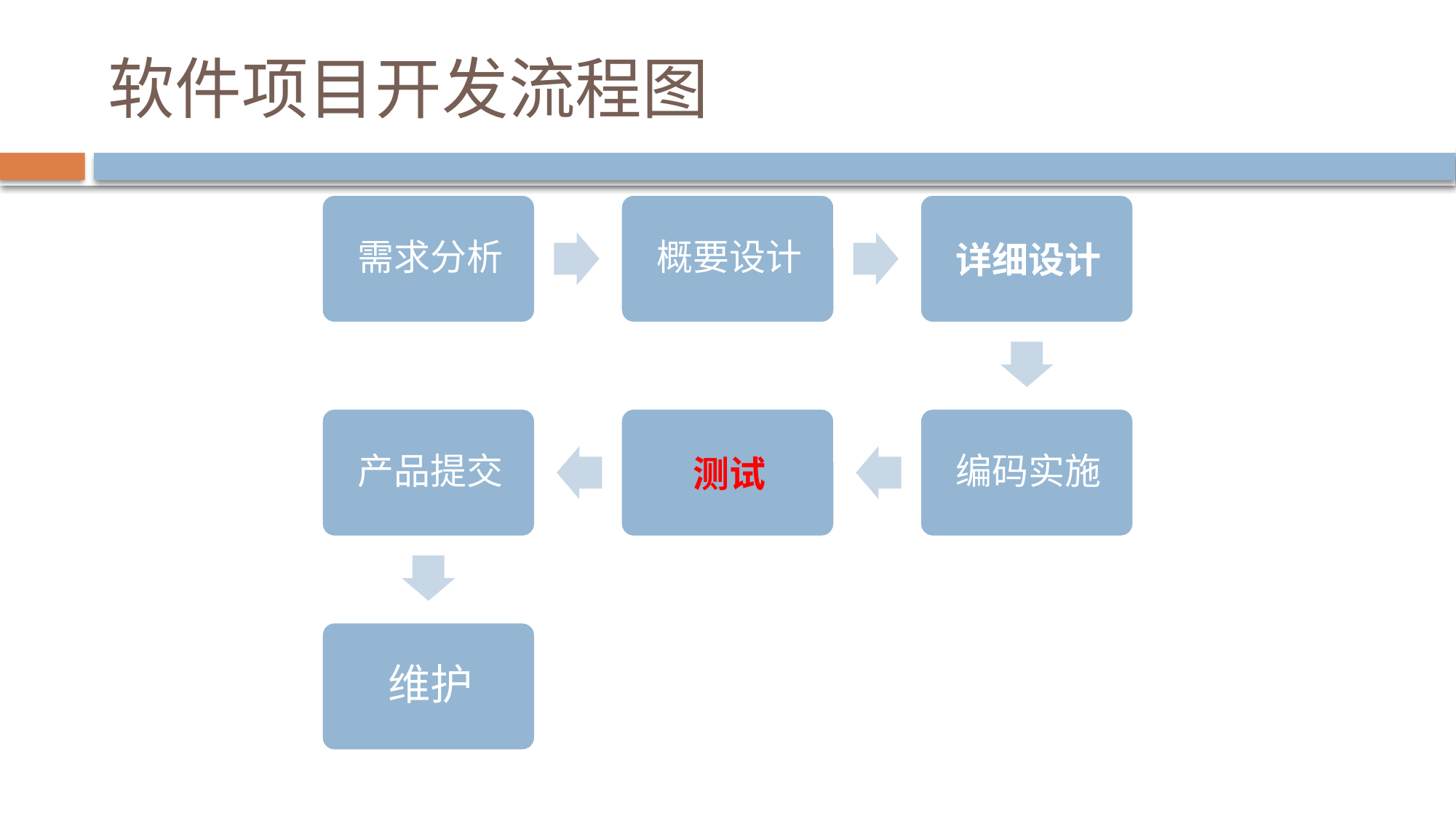

# 软件项目开发流程图
需求分析

概要设计

详细设计

编码实施

测试

产品提交

维护